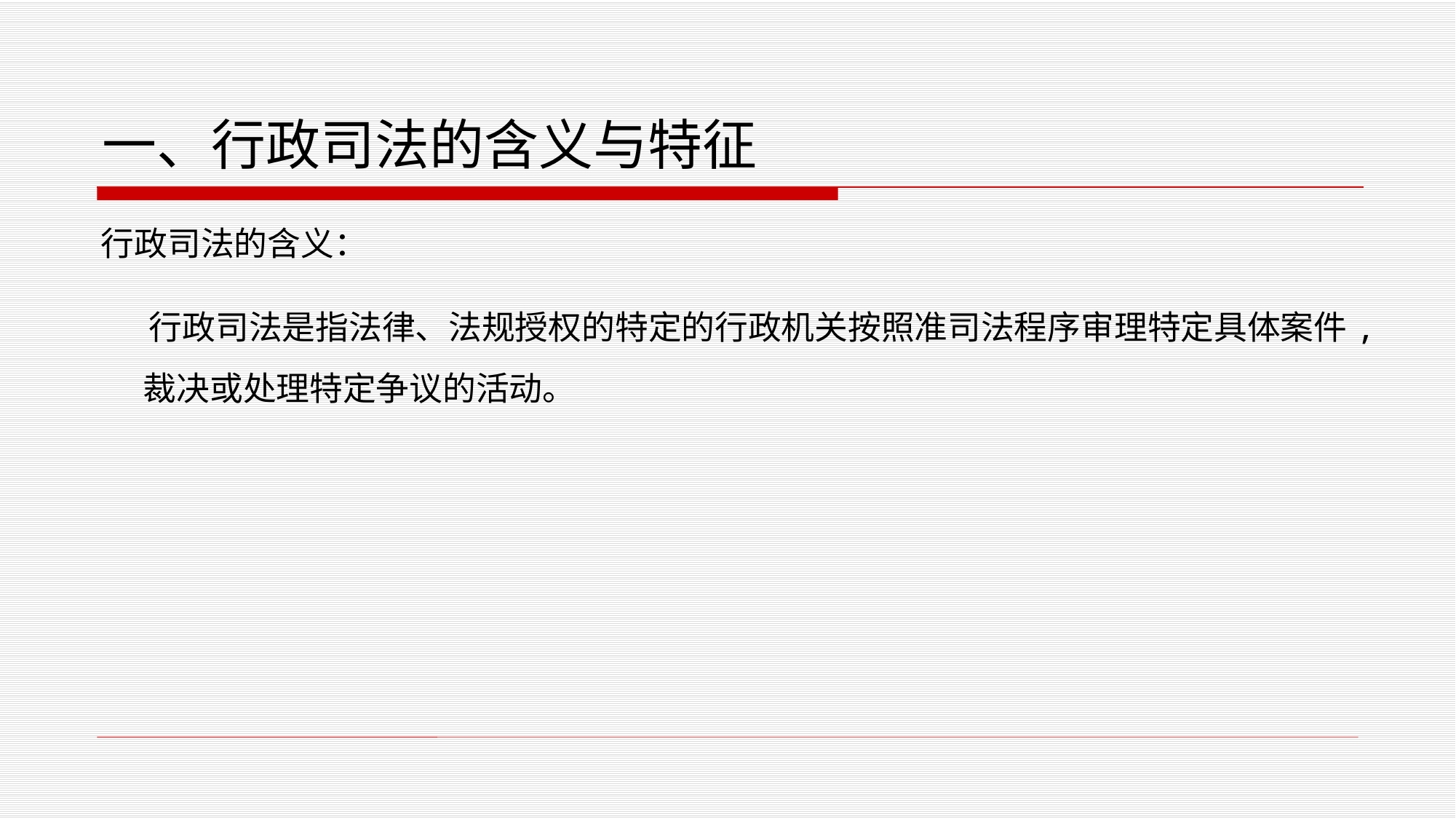

# 一、行政司法的含义与特征
行政司法的含义：
    行政司法是指法律、法规授权的特定的行政机关按照准司法程序审理特定具体案件,裁决或处理特定争议的活动。